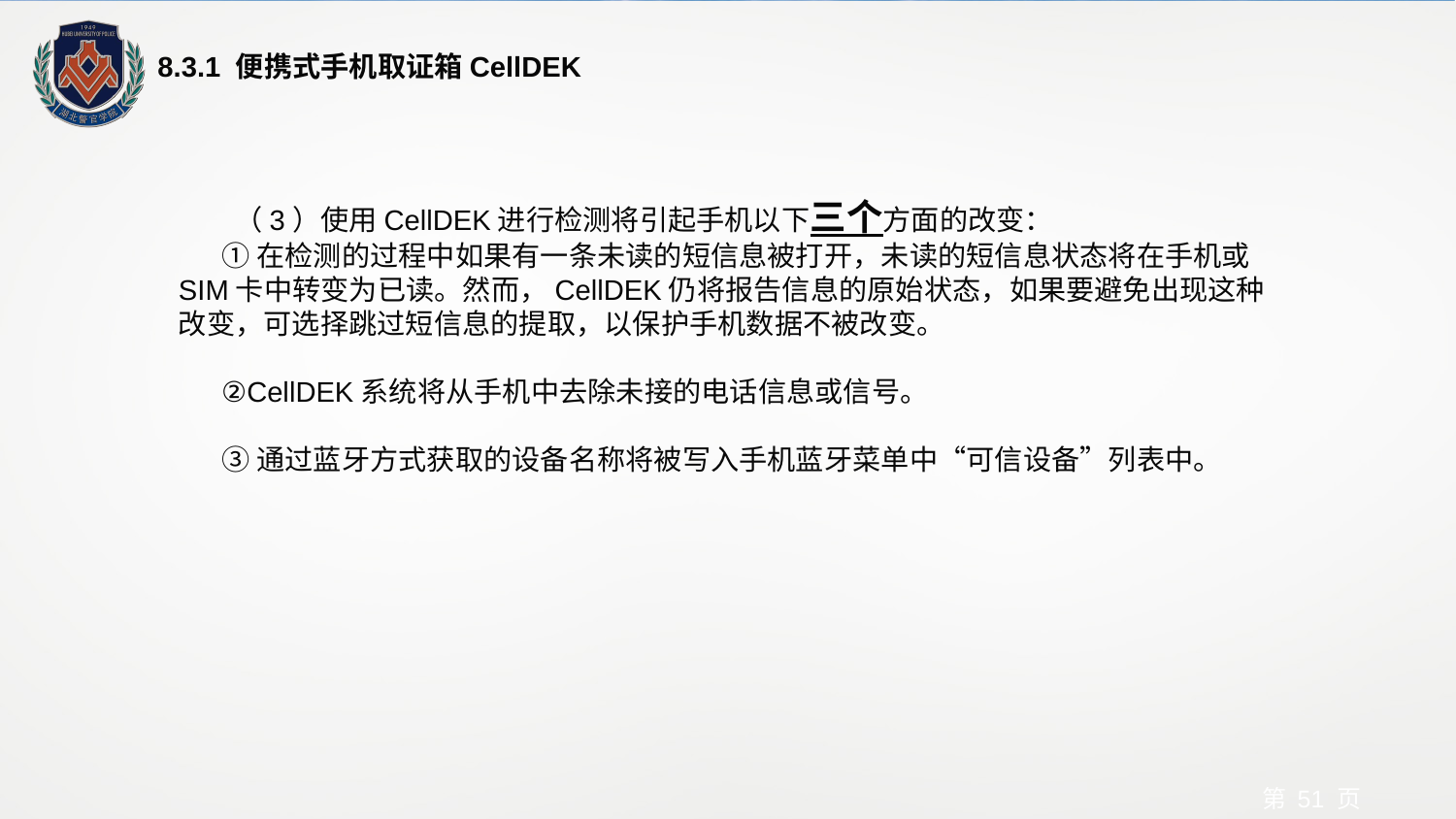

8.3.1 便携式手机取证箱CellDEK
 （3）使用CellDEK进行检测将引起手机以下三个方面的改变：
①在检测的过程中如果有一条未读的短信息被打开，未读的短信息状态将在手机或SIM卡中转变为已读。然而，CellDEK仍将报告信息的原始状态，如果要避免出现这种改变，可选择跳过短信息的提取，以保护手机数据不被改变。

②CellDEK系统将从手机中去除未接的电话信息或信号。

③通过蓝牙方式获取的设备名称将被写入手机蓝牙菜单中“可信设备”列表中。